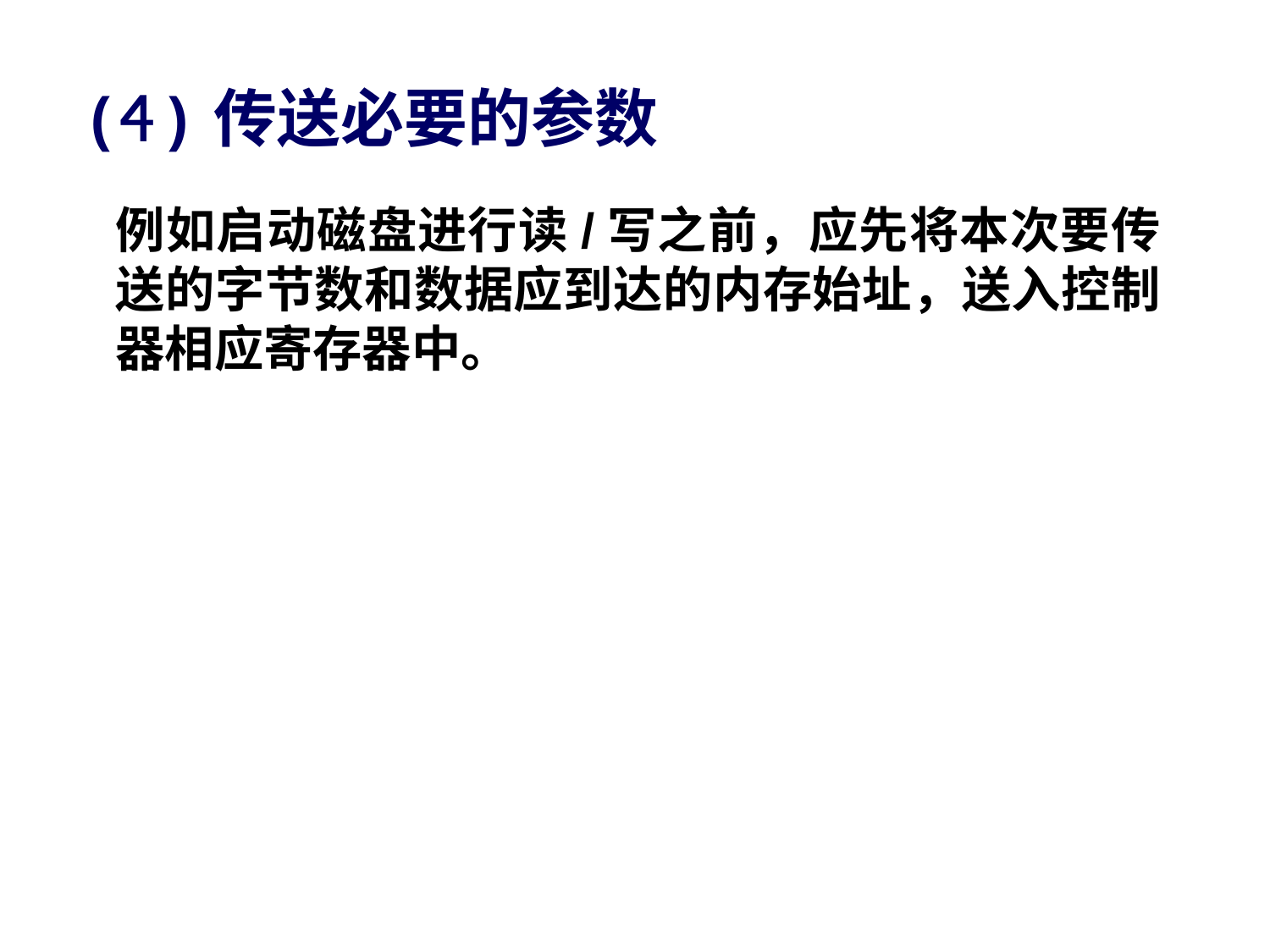

# (4)传送必要的参数
例如启动磁盘进行读/写之前，应先将本次要传送的字节数和数据应到达的内存始址，送入控制器相应寄存器中。
46